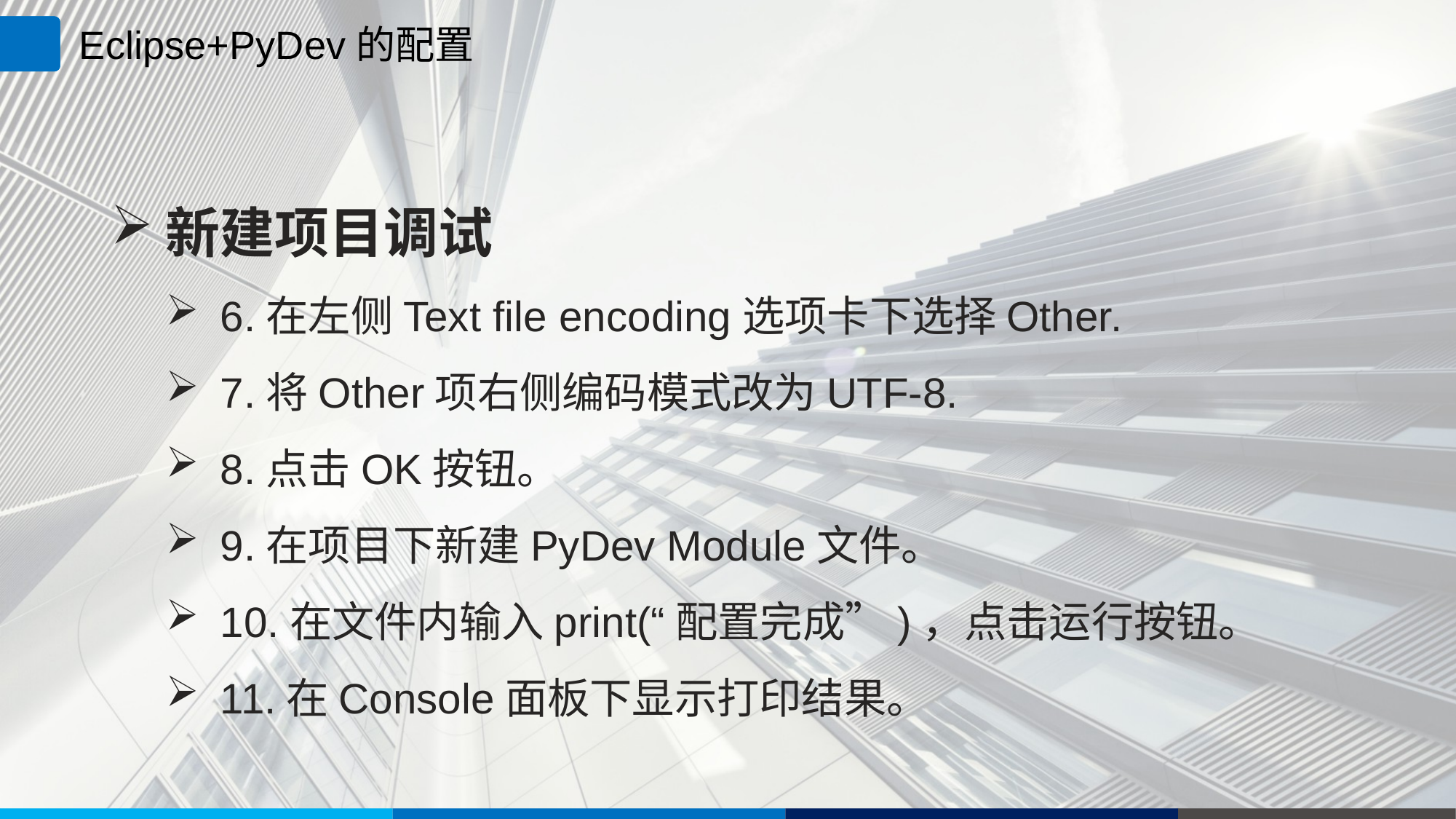

Eclipse+PyDev的配置

新建项目调试
6.在左侧Text file encoding选项卡下选择Other.
7.将Other项右侧编码模式改为UTF-8.
8.点击OK按钮。
9.在项目下新建PyDev Module文件。
10.在文件内输入print(“配置完成”)，点击运行按钮。
11.在Console面板下显示打印结果。